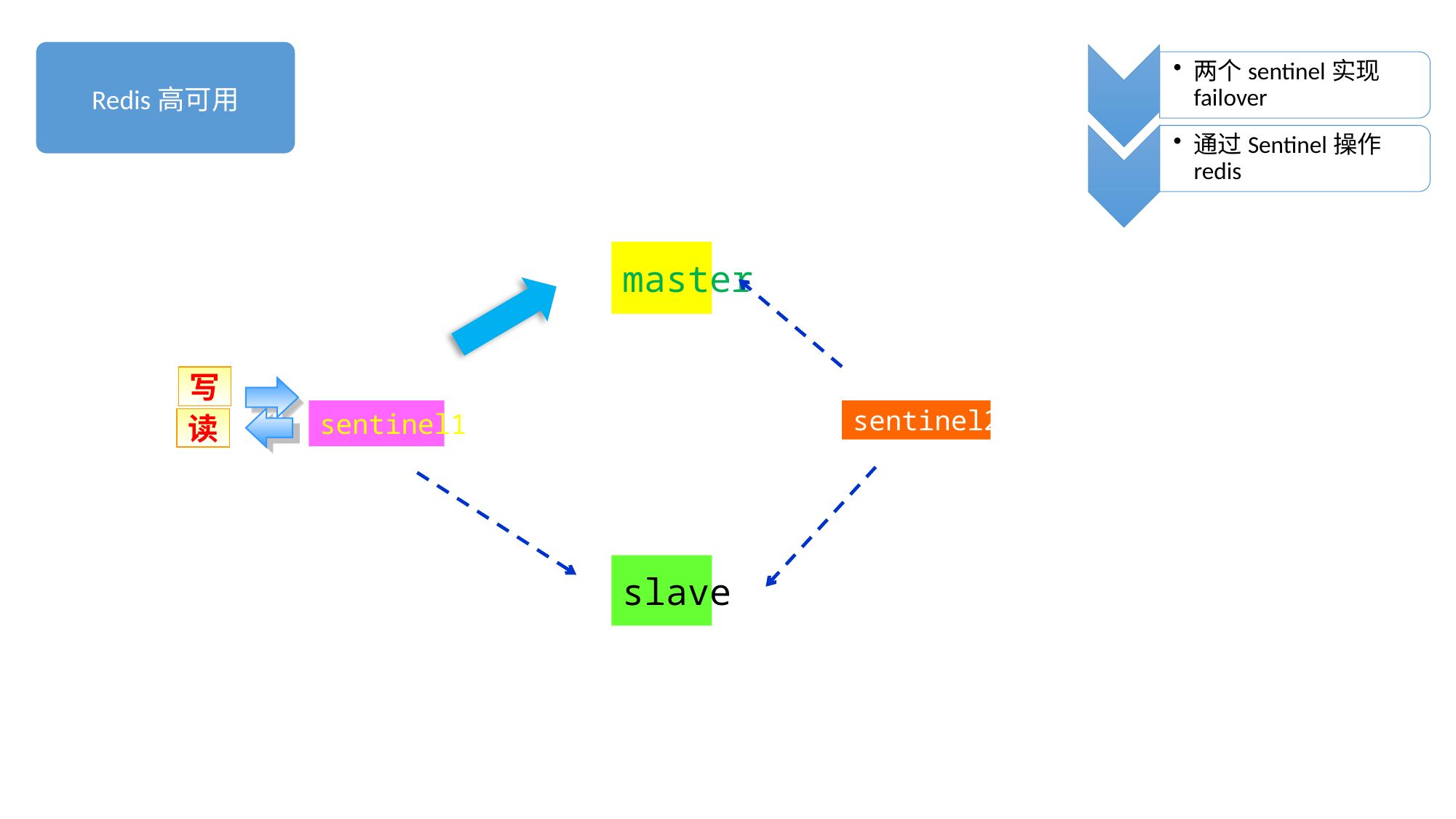

Redis高可用

两个sentinel实现failover

通过Sentinel操作redis
master

写

sentinel1
sentinel2

读
slave